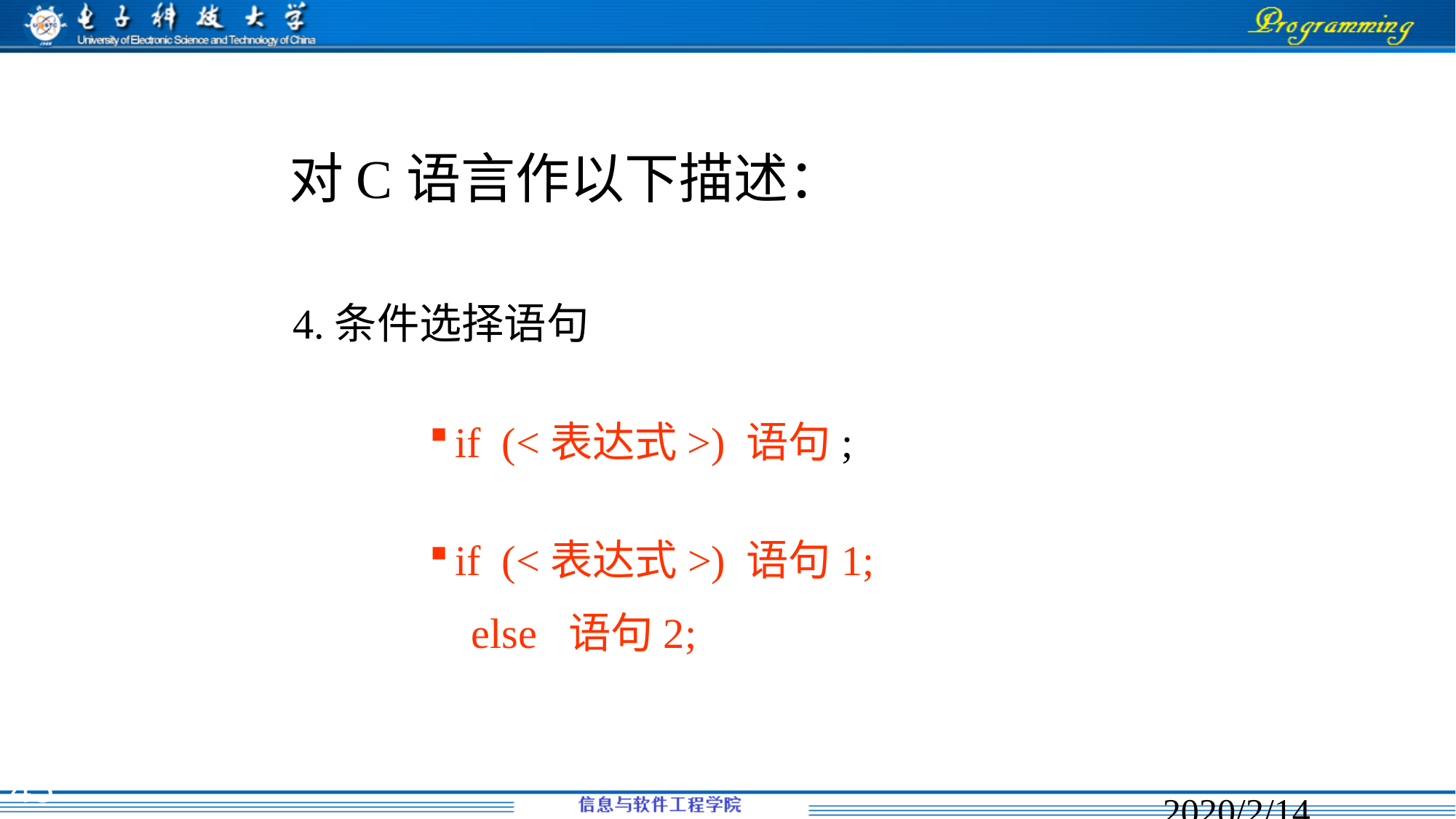

对C语言作以下描述：
4.条件选择语句

if  (<表达式>) 语句;
if  (<表达式>) 语句1;
    else  语句2;

45
2020/2/14